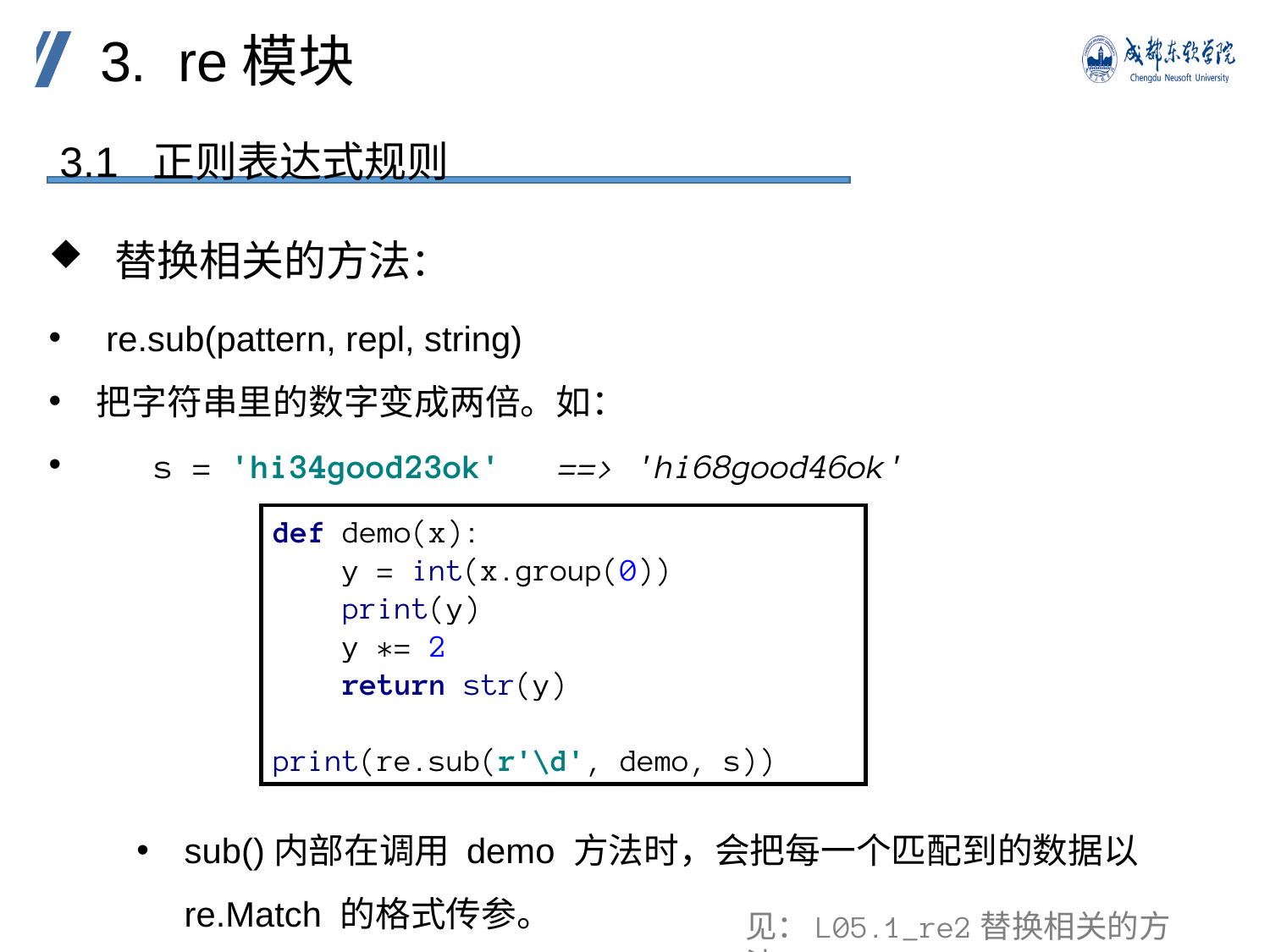

3.  re模块
3.1  正则表达式规则

 替换相关的方法：
 re.sub(pattern, repl, string)
把字符串里的数字变成两倍。如：
      s = 'hi34good23ok'   ==> 'hi68good46ok'
def demo(x):
    y = int(x.group(0))
    print(y)
    y *= 2
    return str(y)
print(re.sub(r'\d', demo, s))
sub()内部在调用 demo 方法时，会把每一个匹配到的数据以re.Match 的格式传参。
见：L05.1_re2替换相关的方法.py